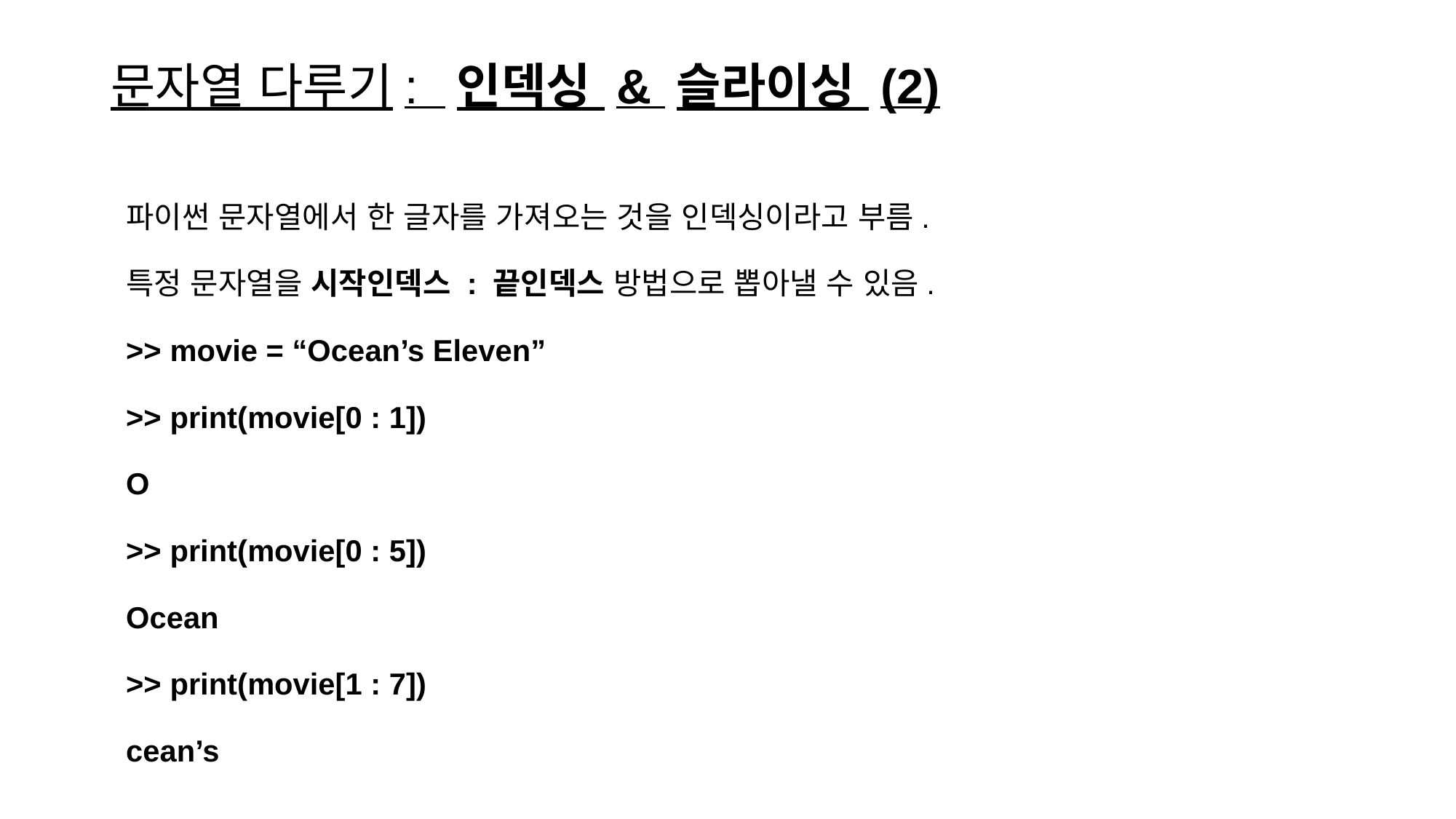

# 문자열 다루기:  인덱싱 & 슬라이싱 (2)
파이썬 문자열에서 한 글자를 가져오는 것을 인덱싱이라고 부름.
특정 문자열을 시작인덱스 : 끝인덱스 방법으로 뽑아낼 수 있음.
>> movie = “Ocean’s Eleven”
>> print(movie[0 : 1])
O
>> print(movie[0 : 5])
Ocean
>> print(movie[1 : 7])
cean’s